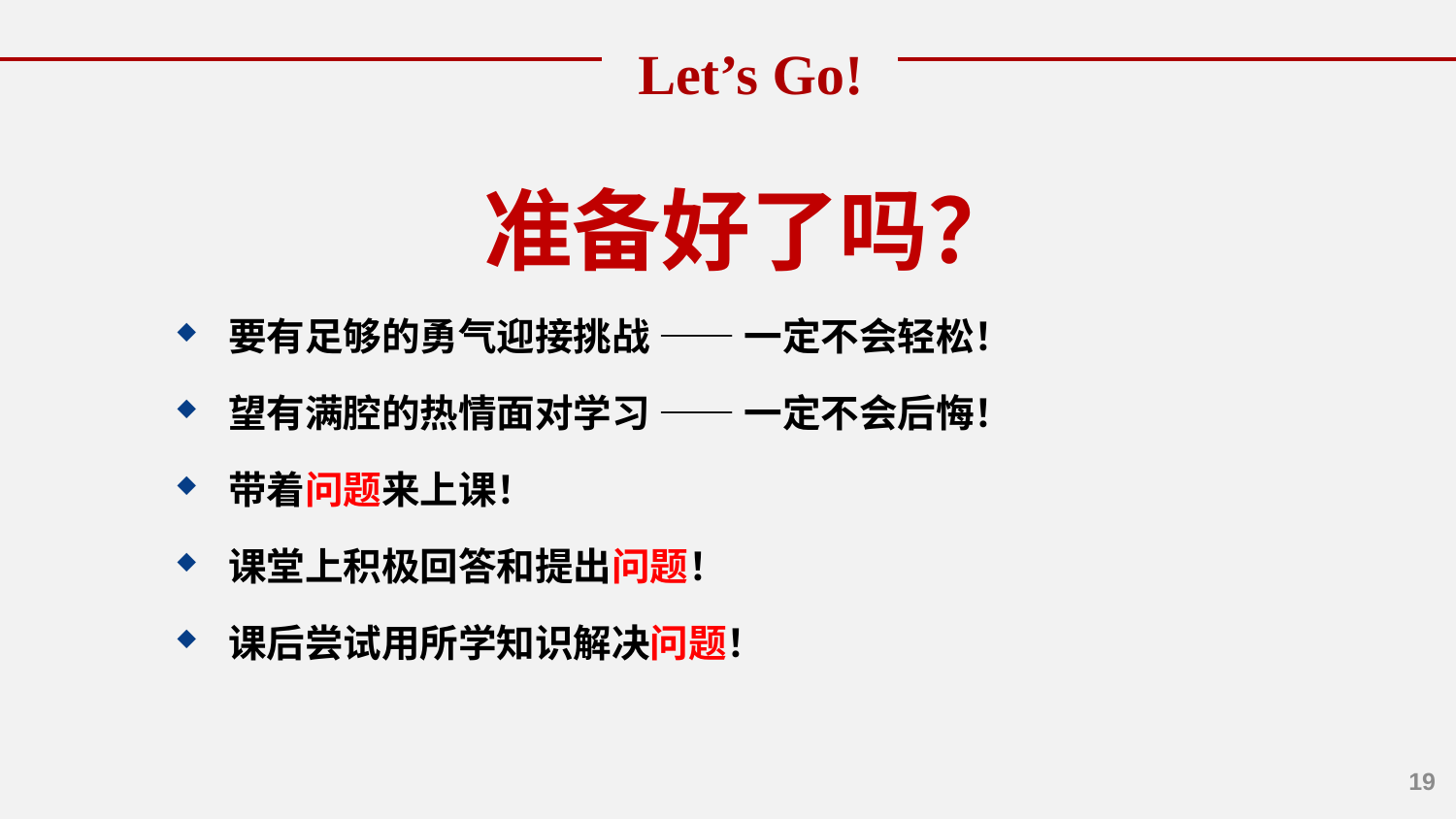

Let’s Go!
准备好了吗？
  要有足够的勇气迎接挑战 —— 一定不会轻松！
  望有满腔的热情面对学习 —— 一定不会后悔！
  带着问题来上课！
  课堂上积极回答和提出问题！
  课后尝试用所学知识解决问题！
19